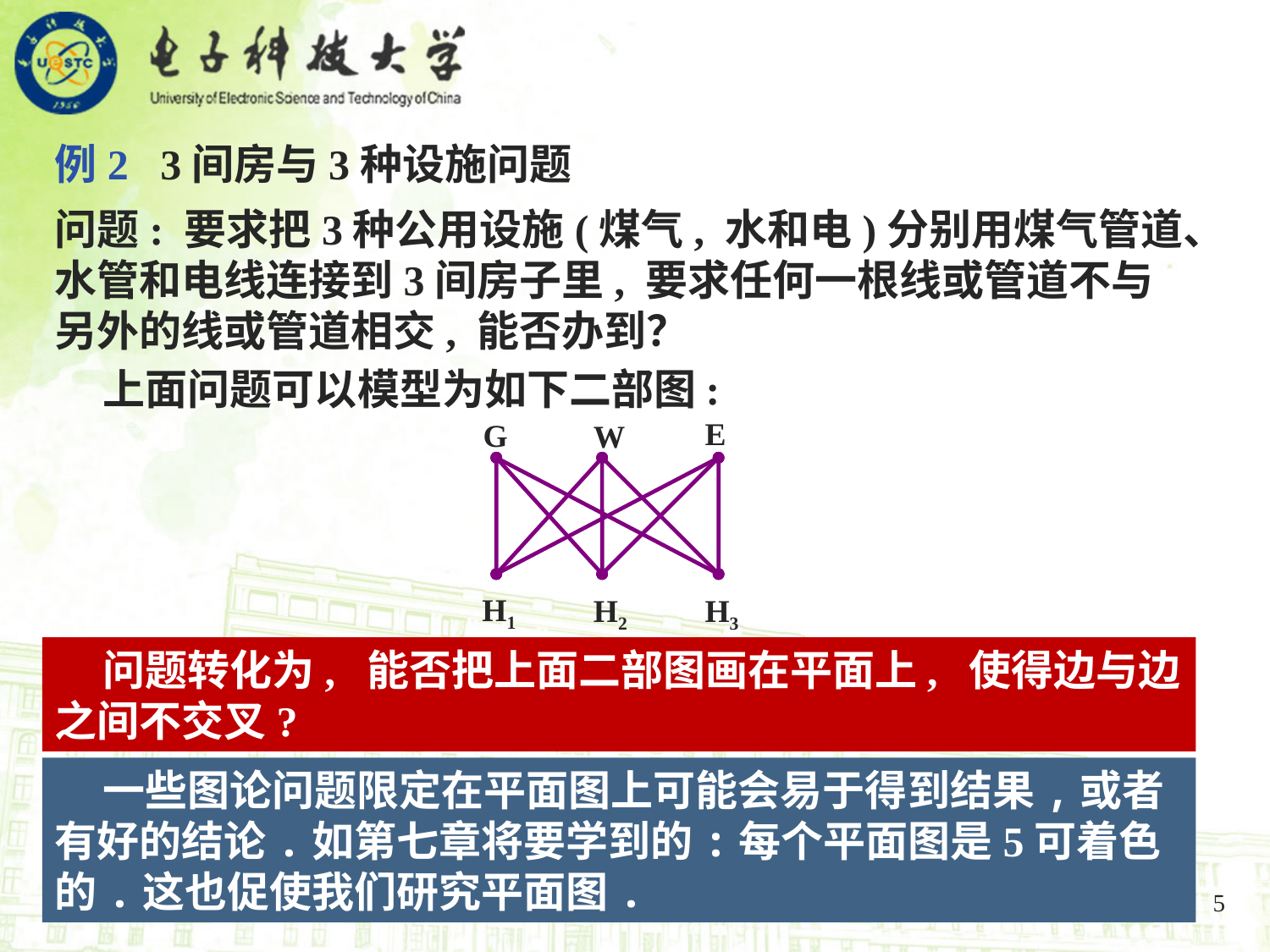

例2   3间房与3种设施问题
问题: 要求把3种公用设施(煤气, 水和电)分别用煤气管道、水管和电线连接到3间房子里, 要求任何一根线或管道不与另外的线或管道相交, 能否办到？
    上面问题可以模型为如下二部图:
E
G
W

H1
H2
H3
    问题转化为,  能否把上面二部图画在平面上,  使得边与边之间不交叉?
    一些图论问题限定在平面图上可能会易于得到结果,或者有好的结论.如第七章将要学到的:每个平面图是5可着色的.这也促使我们研究平面图.
5